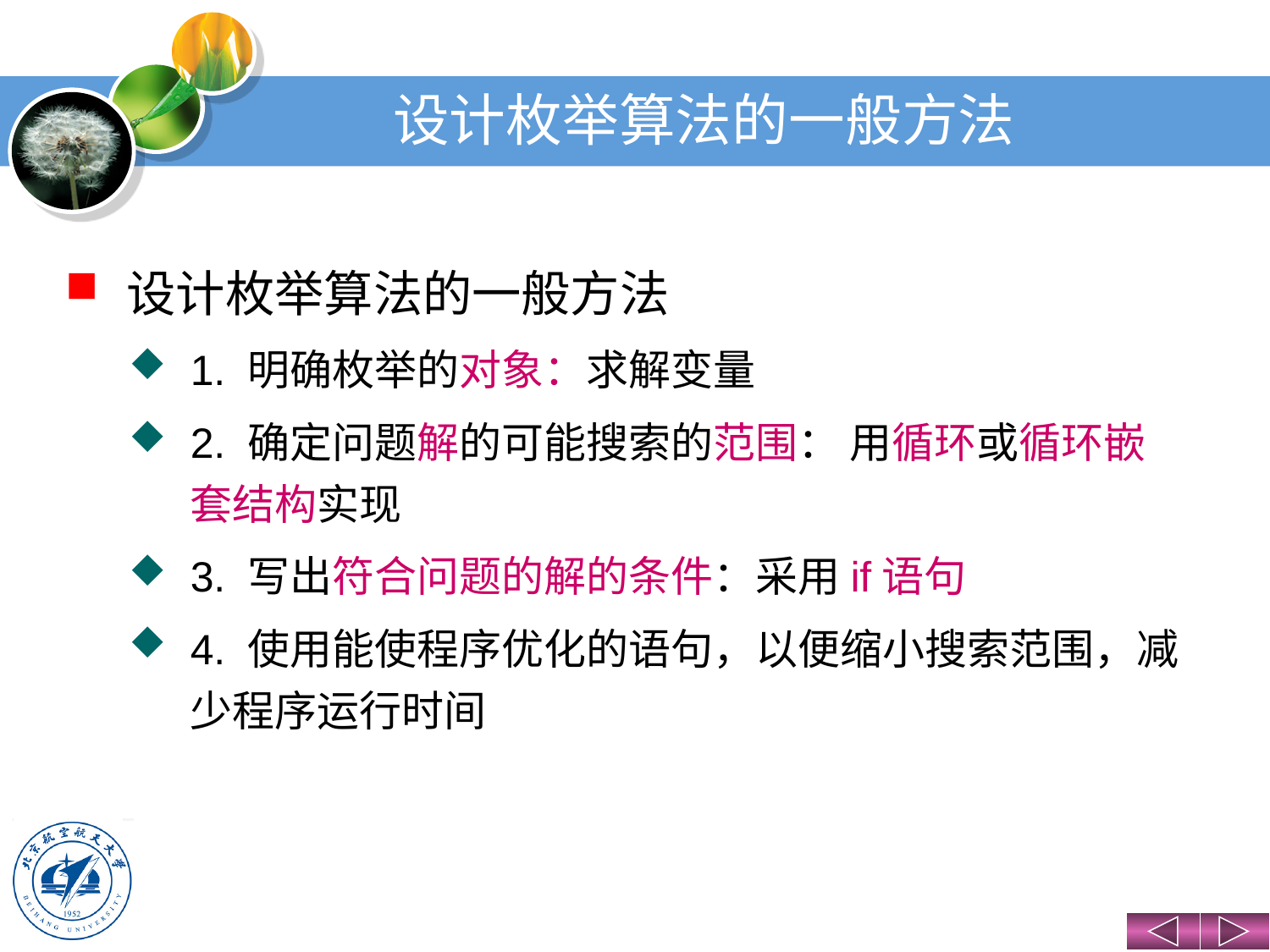

# 设计枚举算法的一般方法
设计枚举算法的一般方法
1. 明确枚举的对象：求解变量
2. 确定问题解的可能搜索的范围： 用循环或循环嵌套结构实现
3. 写出符合问题的解的条件：采用if语句
4. 使用能使程序优化的语句，以便缩小搜索范围，减少程序运行时间

46